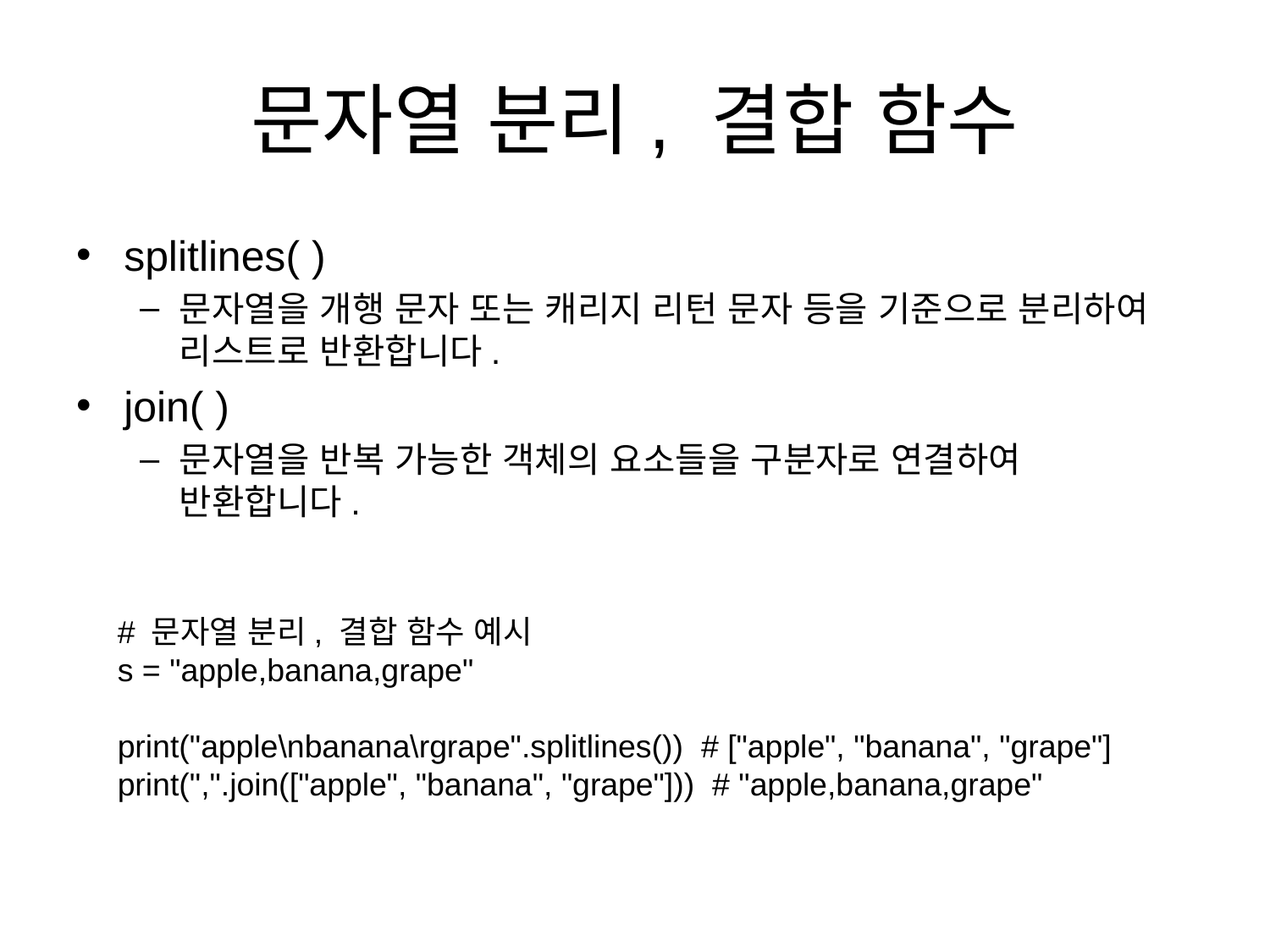

# 문자열 분리, 결합 함수
splitlines( )
문자열을 개행 문자 또는 캐리지 리턴 문자 등을 기준으로 분리하여 리스트로 반환합니다.
join( )
문자열을 반복 가능한 객체의 요소들을 구분자로 연결하여 반환합니다.

# 문자열 분리, 결합 함수 예시
s = "apple,banana,grape"

print("apple\nbanana\rgrape".splitlines())  # ["apple", "banana", "grape"]
print(",".join(["apple", "banana", "grape"]))  # "apple,banana,grape"